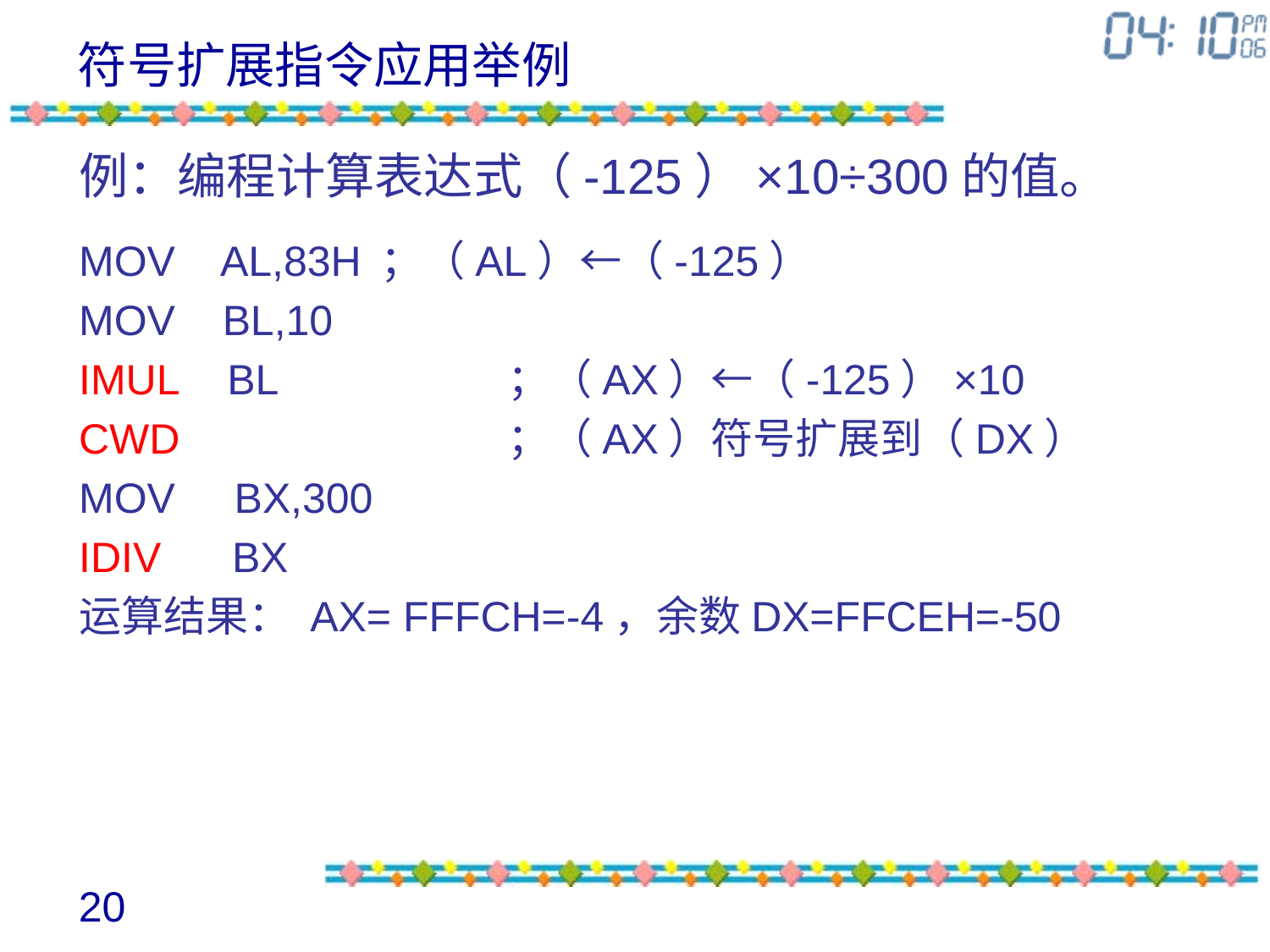

# 符号扩展指令应用举例
例：编程计算表达式（-125）×10÷300的值。
MOV    AL,83H	；（AL）←（-125）
MOV    BL,10
IMUL    BL		；（AX）←（-125）×10
CWD			；（AX）符号扩展到（DX）
MOV     BX,300
IDIV      BX
运算结果： AX= FFFCH=-4，余数DX=FFCEH=-50